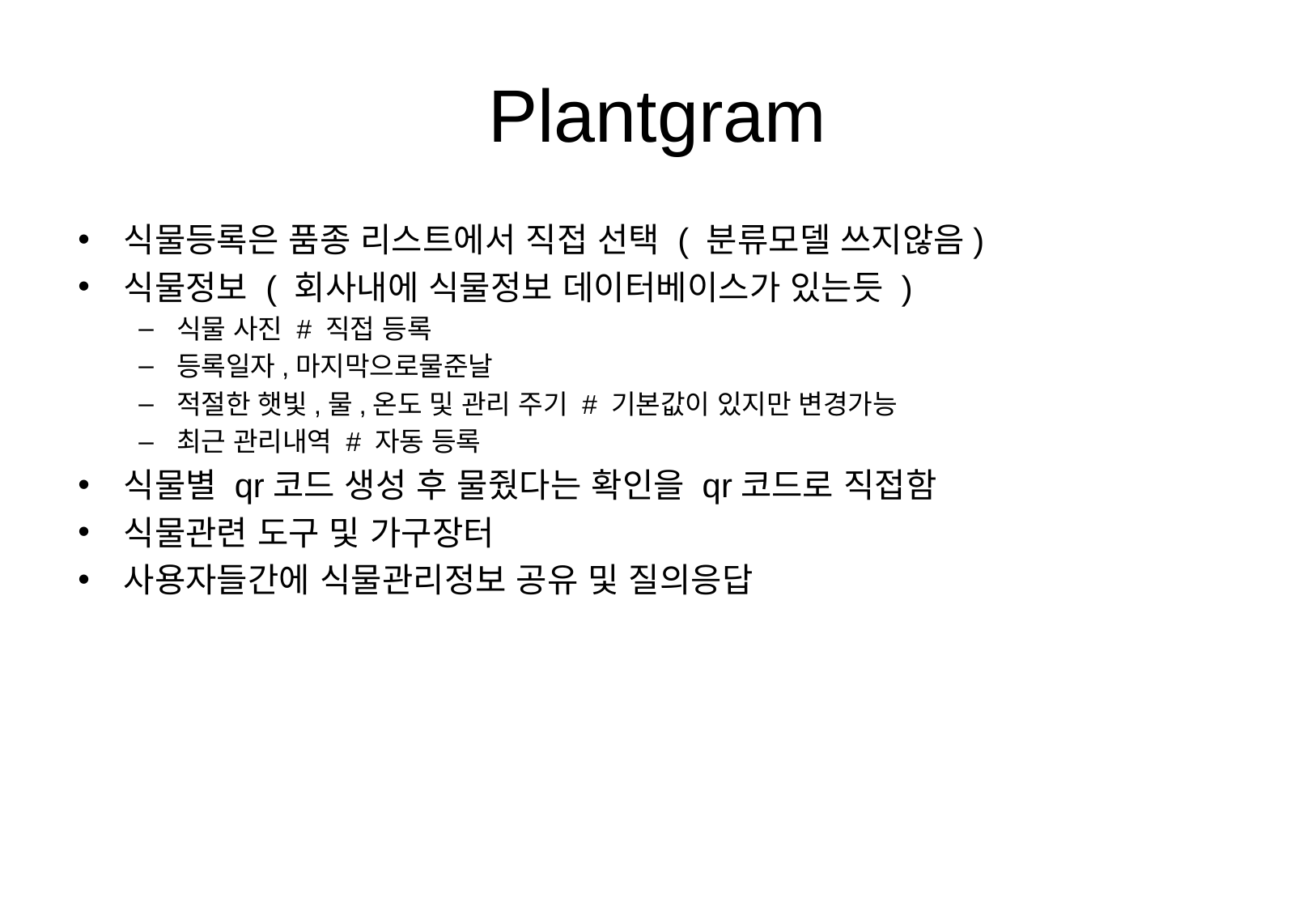

# Plantgram
식물등록은 품종 리스트에서 직접 선택 ( 분류모델 쓰지않음)
식물정보 ( 회사내에 식물정보 데이터베이스가 있는듯 )
식물 사진 # 직접 등록
등록일자,마지막으로물준날
적절한 햇빛,물,온도 및 관리 주기 # 기본값이 있지만 변경가능
최근 관리내역 # 자동 등록
식물별 qr코드 생성 후 물줬다는 확인을 qr코드로 직접함
식물관련 도구 및 가구장터
사용자들간에 식물관리정보 공유 및 질의응답